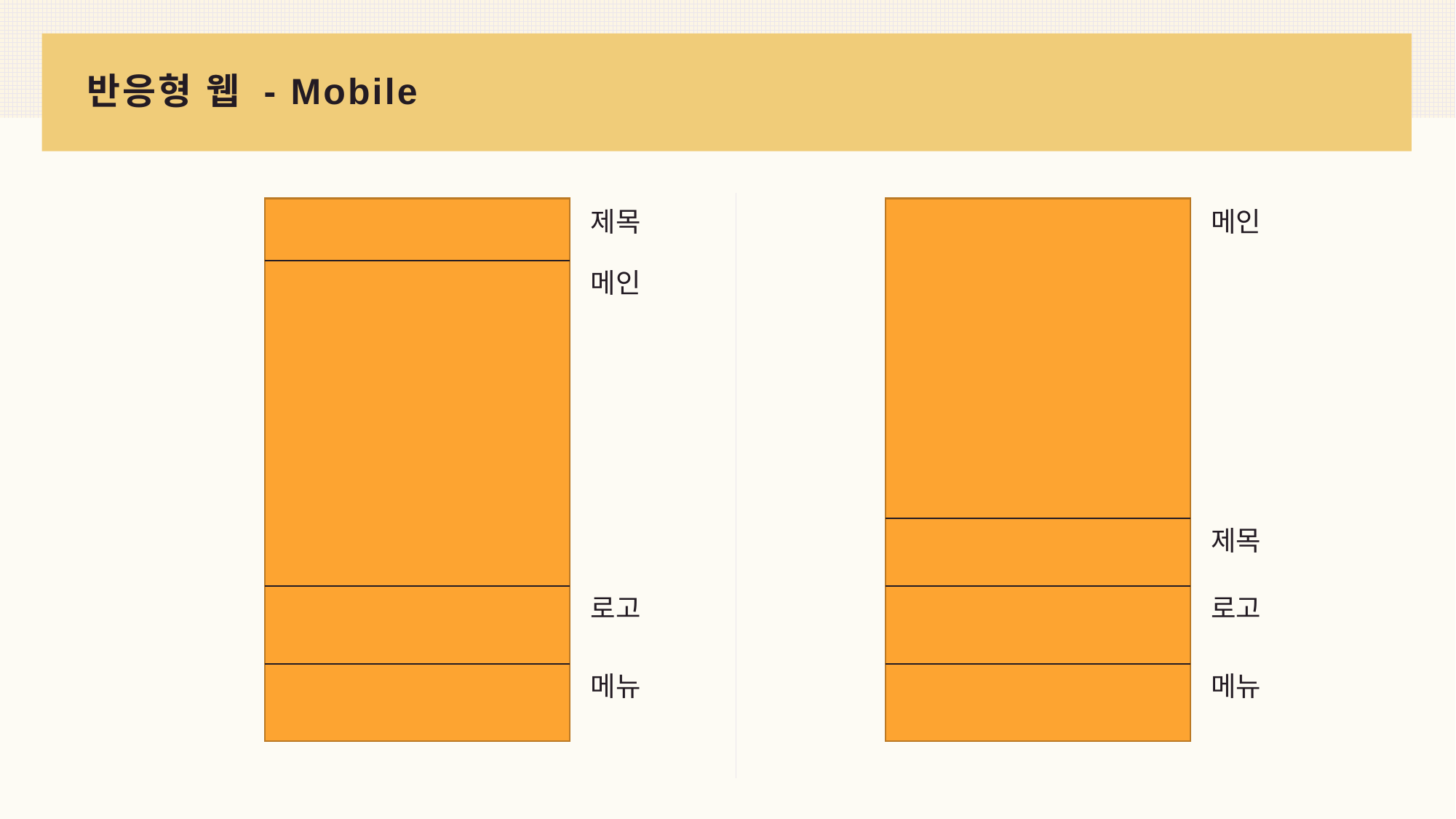

# 반응형 웹 - Mobile

제목
메인
메인
제목
로고
로고
메뉴
메뉴